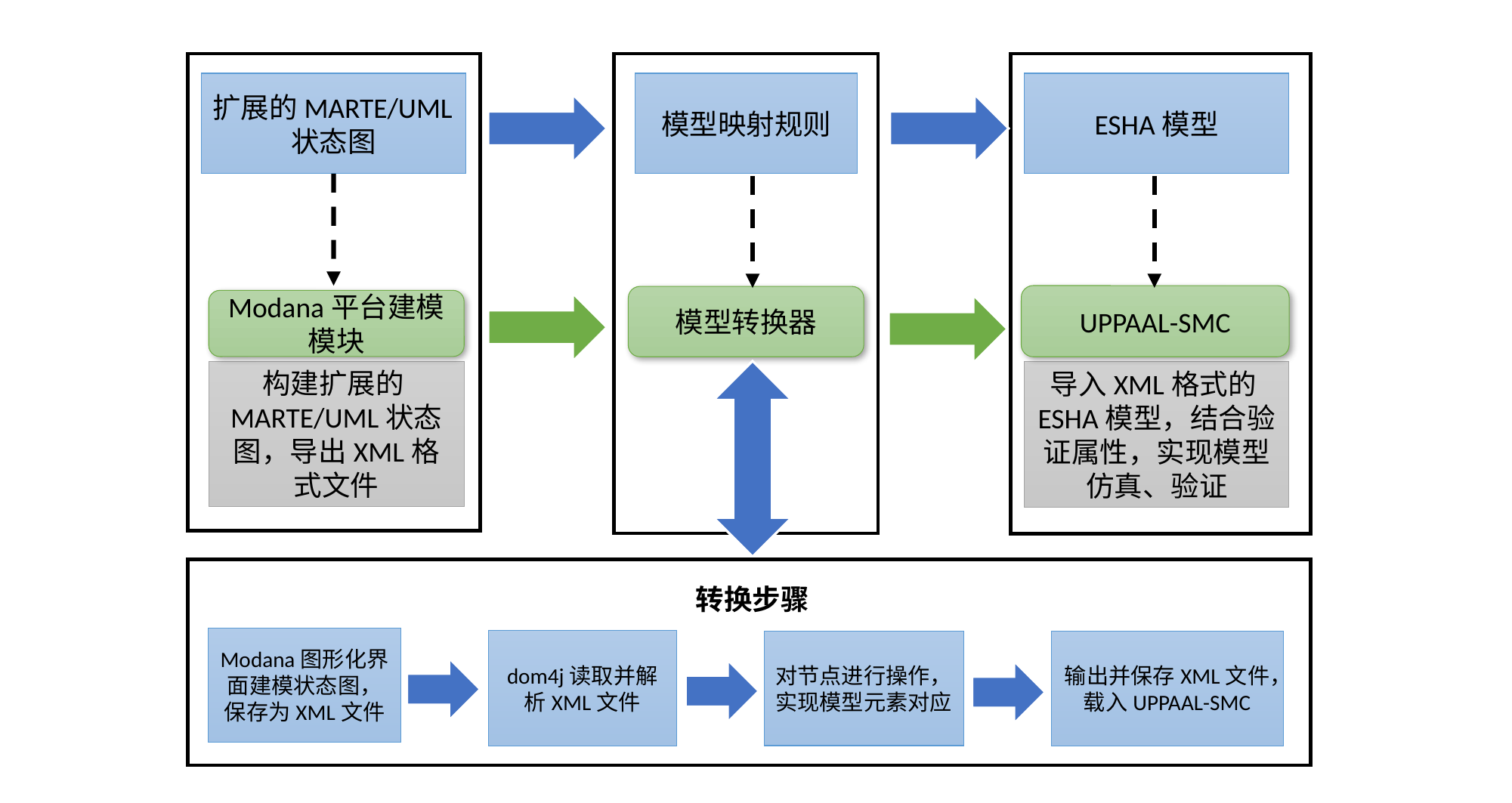

扩展的MARTE/UML状态图
模型映射规则
ESHA模型

UPPAAL-SMC
模型转换器
Modana平台建模模块

导入XML格式的ESHA模型，结合验证属性，实现模型仿真、验证
构建扩展的MARTE/UML状态图，导出XML格式文件

转换步骤
Modana图形化界面建模状态图，保存为XML文件
dom4j读取并解析XML文件
输出并保存XML文件，载入UPPAAL-SMC
对节点进行操作，实现模型元素对应